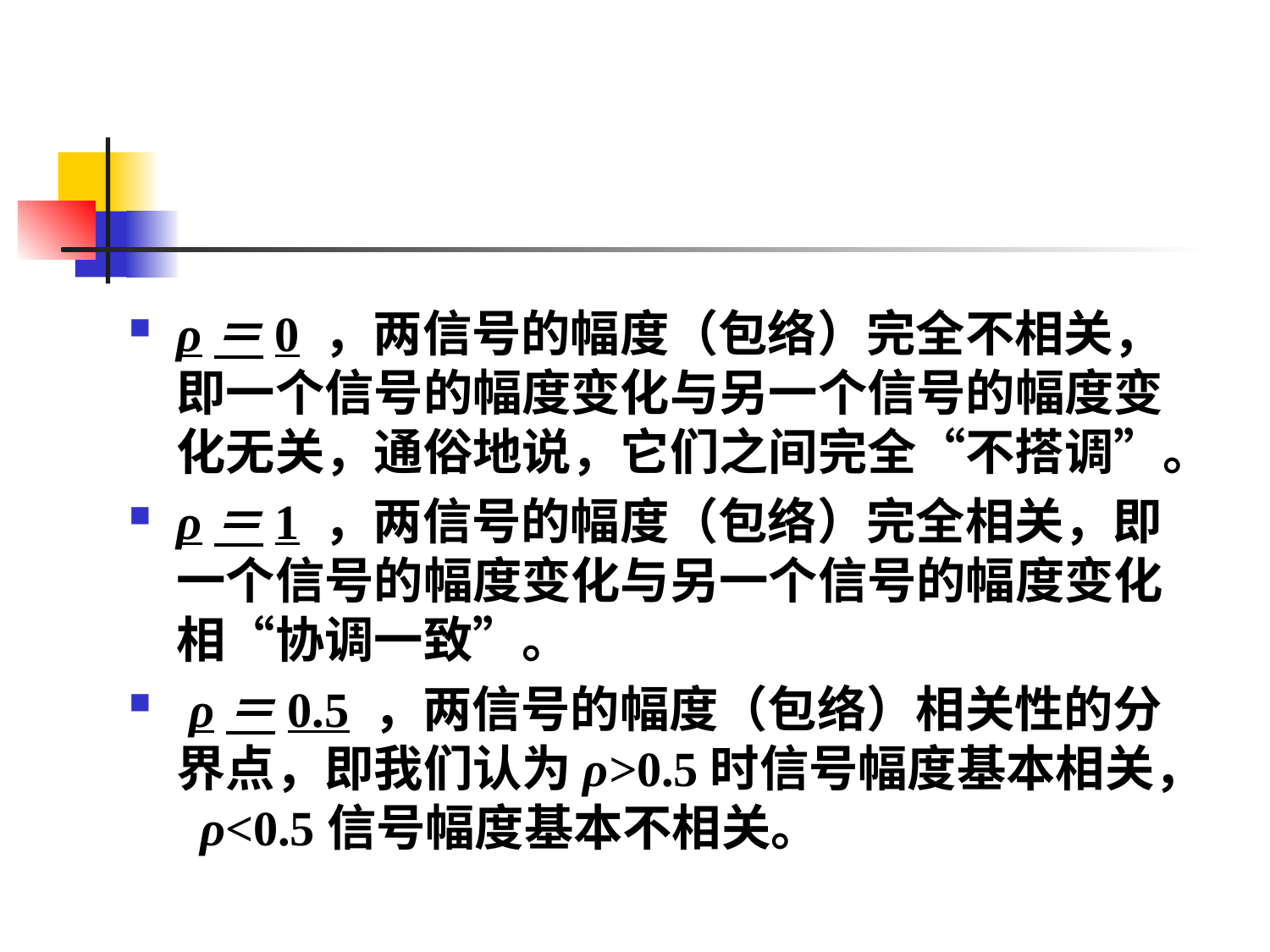

#
ρ＝0 ，两信号的幅度（包络）完全不相关，即一个信号的幅度变化与另一个信号的幅度变化无关，通俗地说，它们之间完全“不搭调”。
ρ＝1 ，两信号的幅度（包络）完全相关，即一个信号的幅度变化与另一个信号的幅度变化相“协调一致”。
 ρ＝0.5 ，两信号的幅度（包络）相关性的分界点，即我们认为ρ>0.5时信号幅度基本相关， ρ<0.5信号幅度基本不相关。